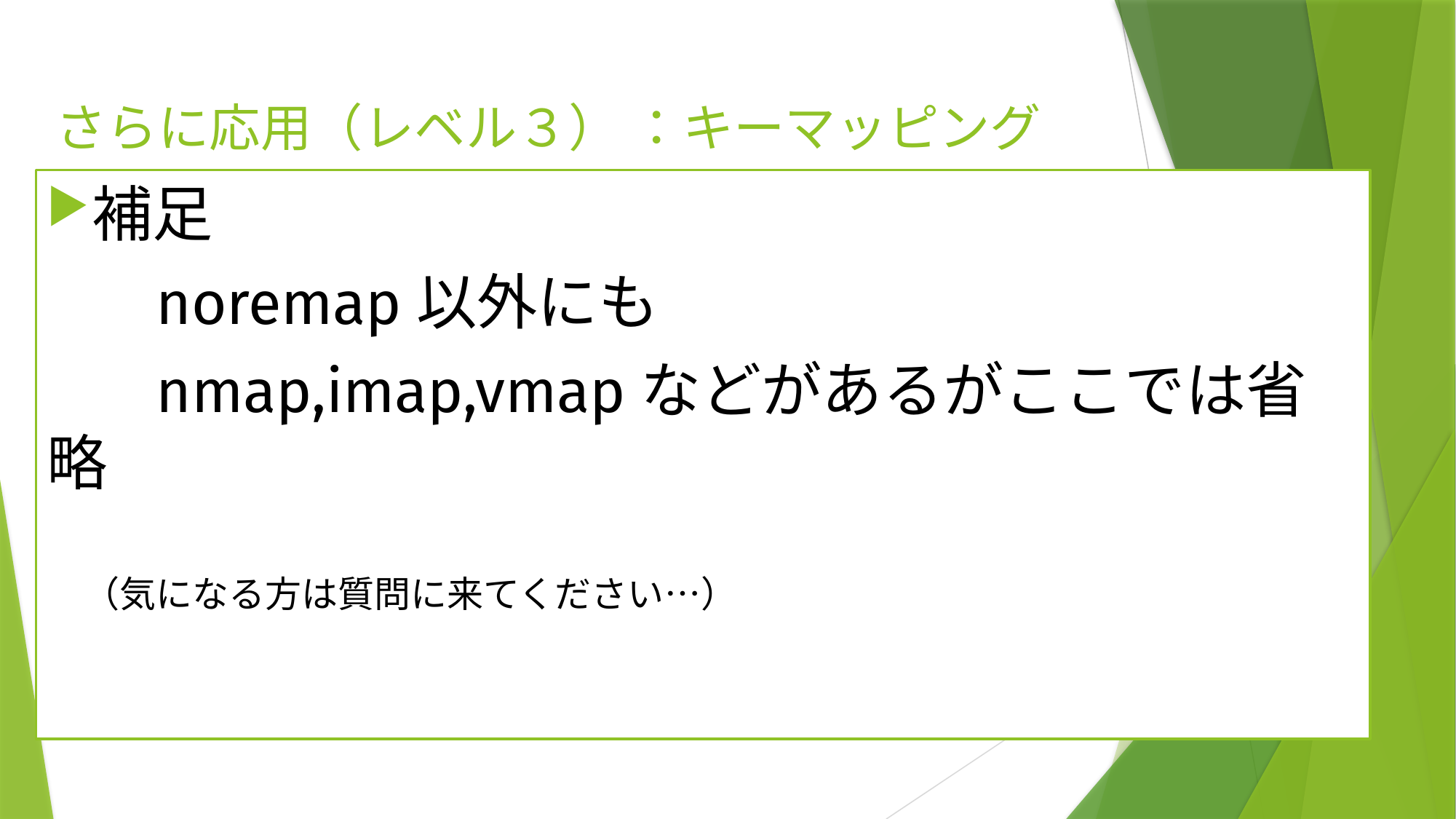

# さらに応用（レベル３） ：キーマッピング
補足
	noremap以外にも
	nmap,imap,vmapなどがあるがここでは省略

　（気になる方は質問に来てください…）